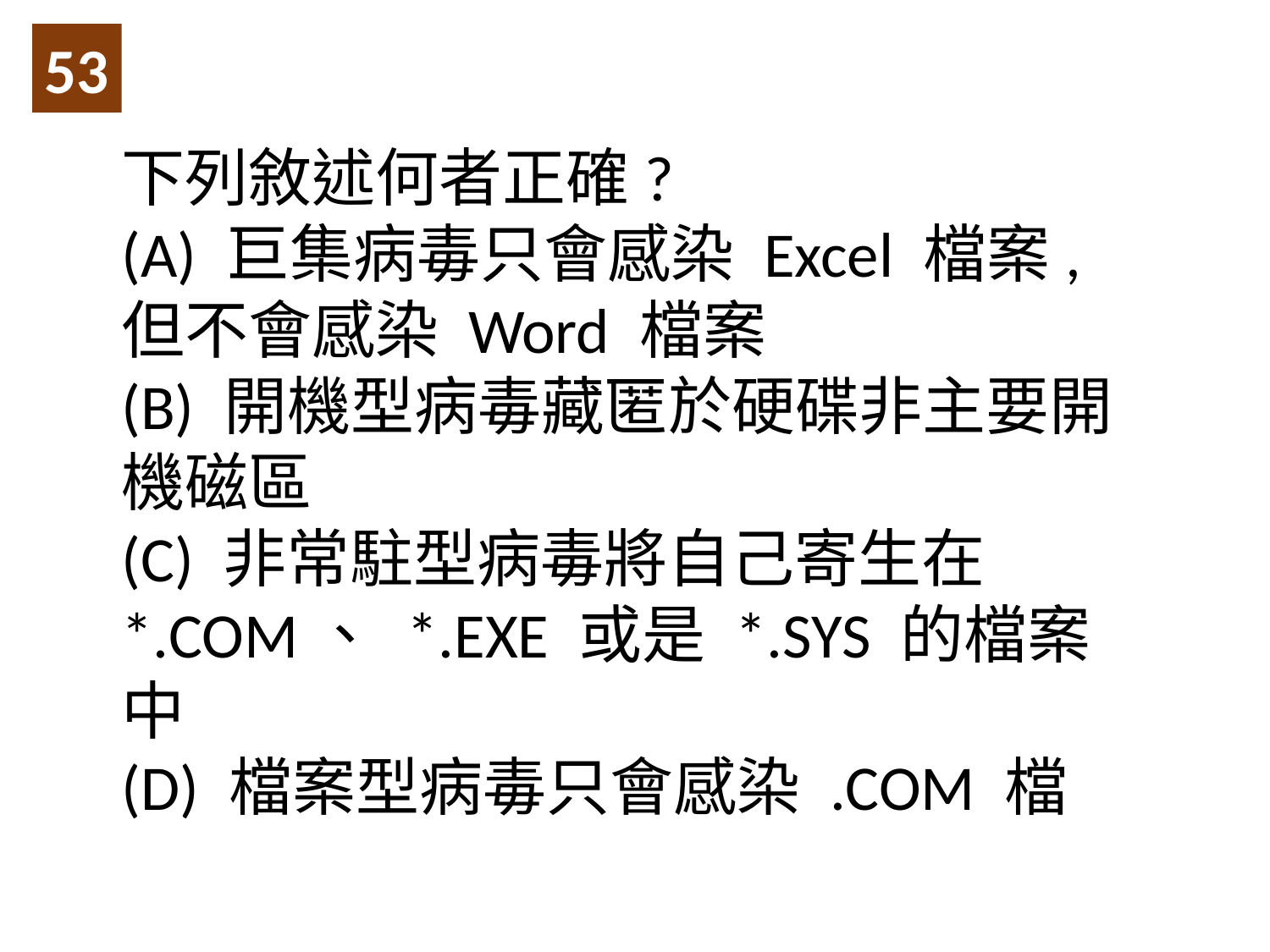

53
下列敘述何者正確?
(A) 巨集病毒只會感染 Excel 檔案,但不會感染 Word 檔案
(B) 開機型病毒藏匿於硬碟非主要開機磁區
(C) 非常駐型病毒將自己寄生在 *.COM、 *.EXE 或是 *.SYS 的檔案
中
(D) 檔案型病毒只會感染 .COM 檔